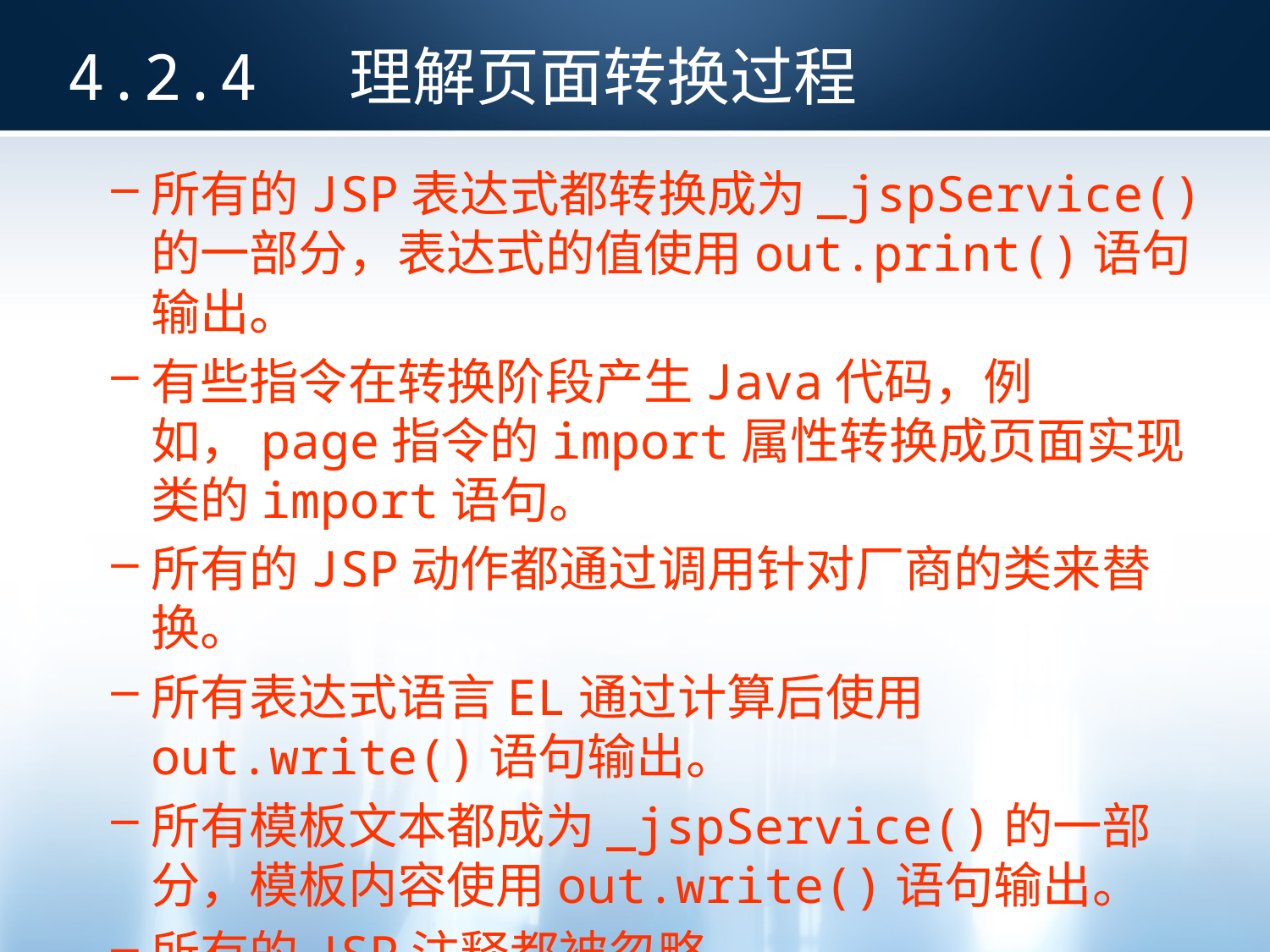

4.2.4  理解页面转换过程
所有的JSP表达式都转换成为_jspService()的一部分，表达式的值使用out.print()语句输出。
有些指令在转换阶段产生Java代码，例如，page指令的import属性转换成页面实现类的import语句。
所有的JSP动作都通过调用针对厂商的类来替换。
所有表达式语言EL通过计算后使用out.write()语句输出。
所有模板文本都成为_jspService()的一部分，模板内容使用out.write()语句输出。
所有的JSP注释都被忽略。